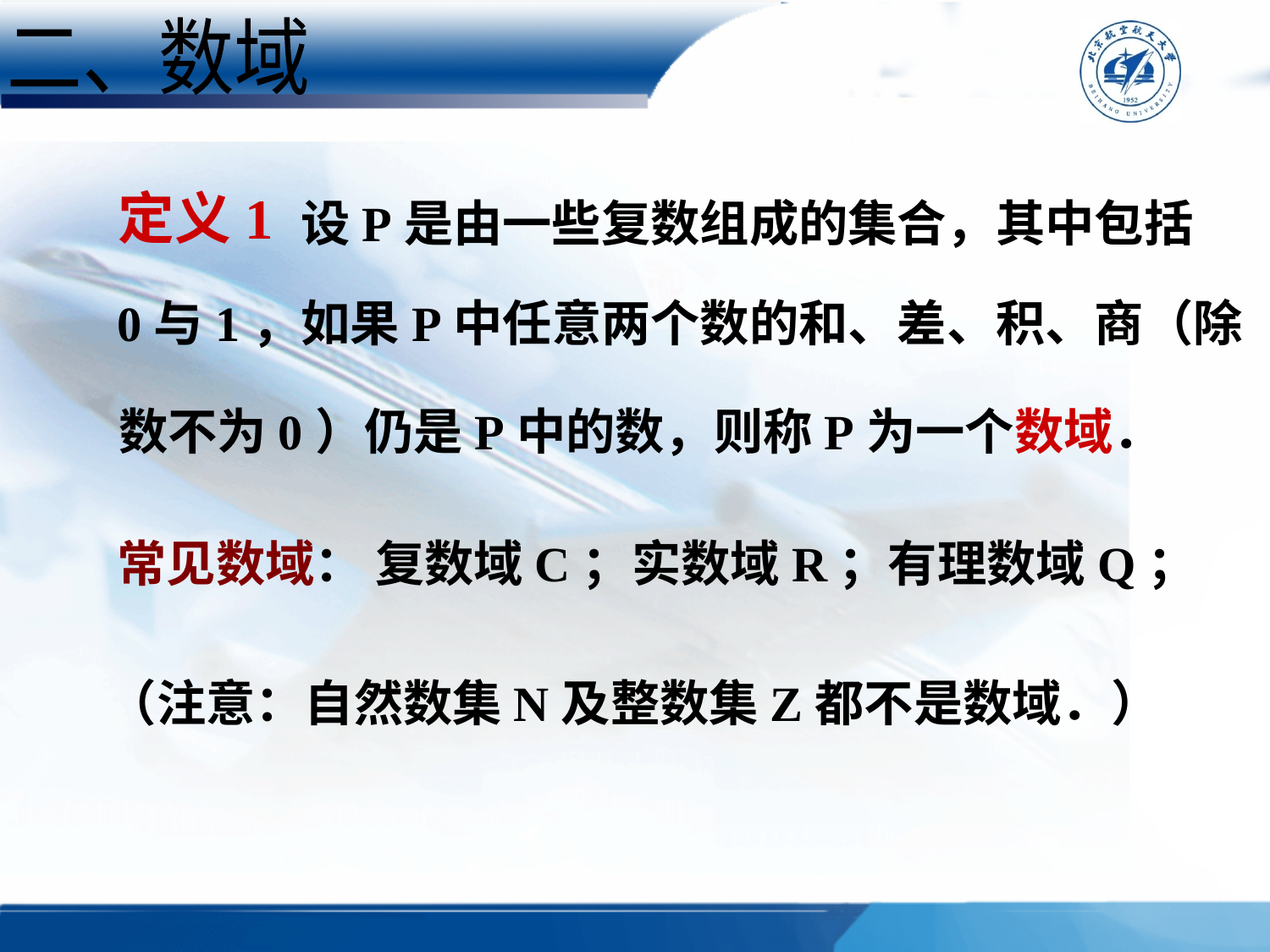

二、数域
定义1
设P是由一些复数组成的集合，其中包括
0与1，如果P中任意两个数的和、差、积、商（除
数不为0）仍是P中的数，则称P为一个数域．
常见数域： 复数域C；实数域R；有理数域Q；
（注意：自然数集N及整数集Z都不是数域．）